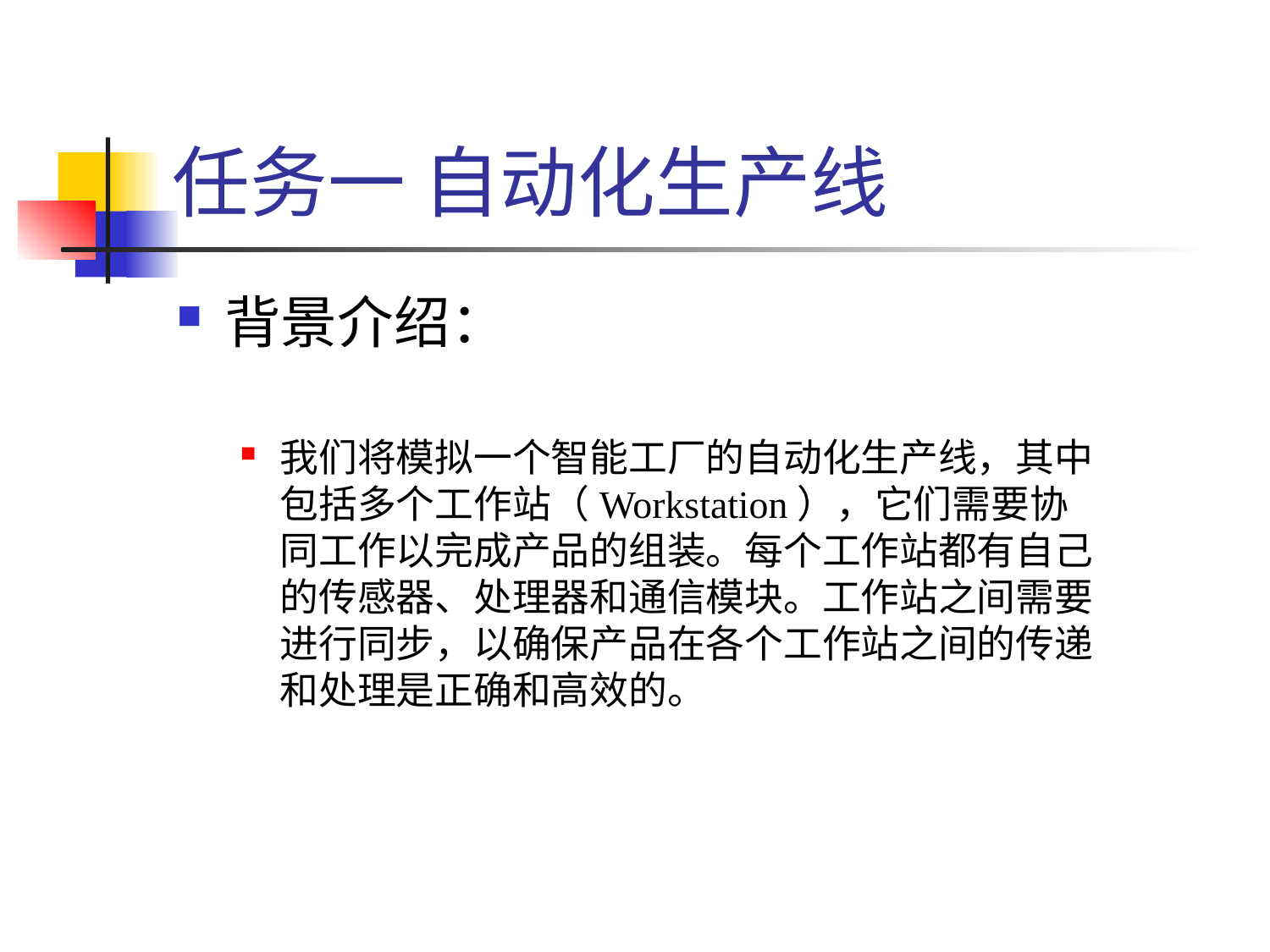

# 任务一 自动化生产线
背景介绍：

我们将模拟一个智能工厂的自动化生产线，其中包括多个工作站（Workstation），它们需要协同工作以完成产品的组装。每个工作站都有自己的传感器、处理器和通信模块。工作站之间需要进行同步，以确保产品在各个工作站之间的传递和处理是正确和高效的。